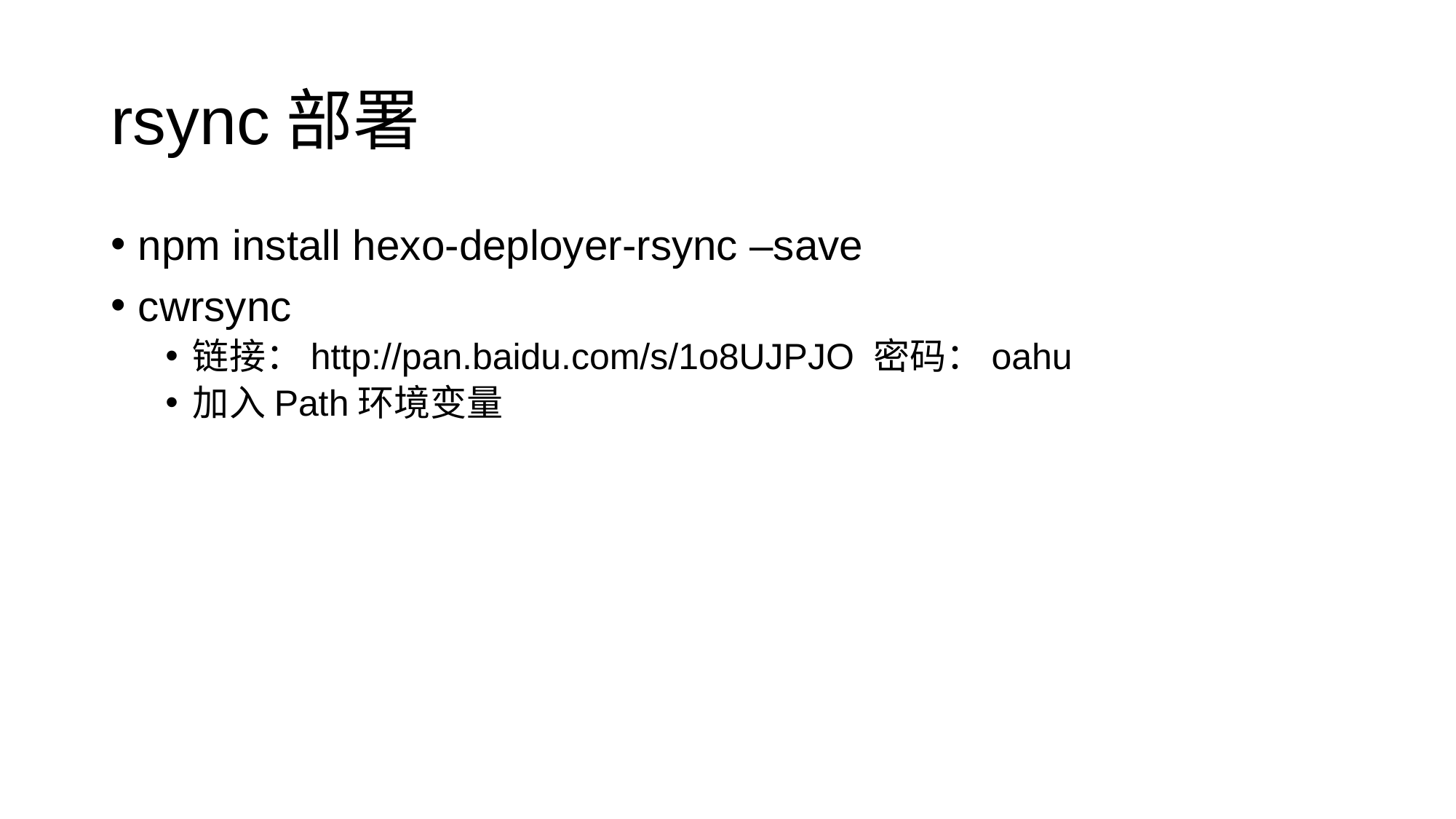

# rsync部署
npm install hexo-deployer-rsync –save
cwrsync
链接：http://pan.baidu.com/s/1o8UJPJO 密码：oahu
加入Path环境变量